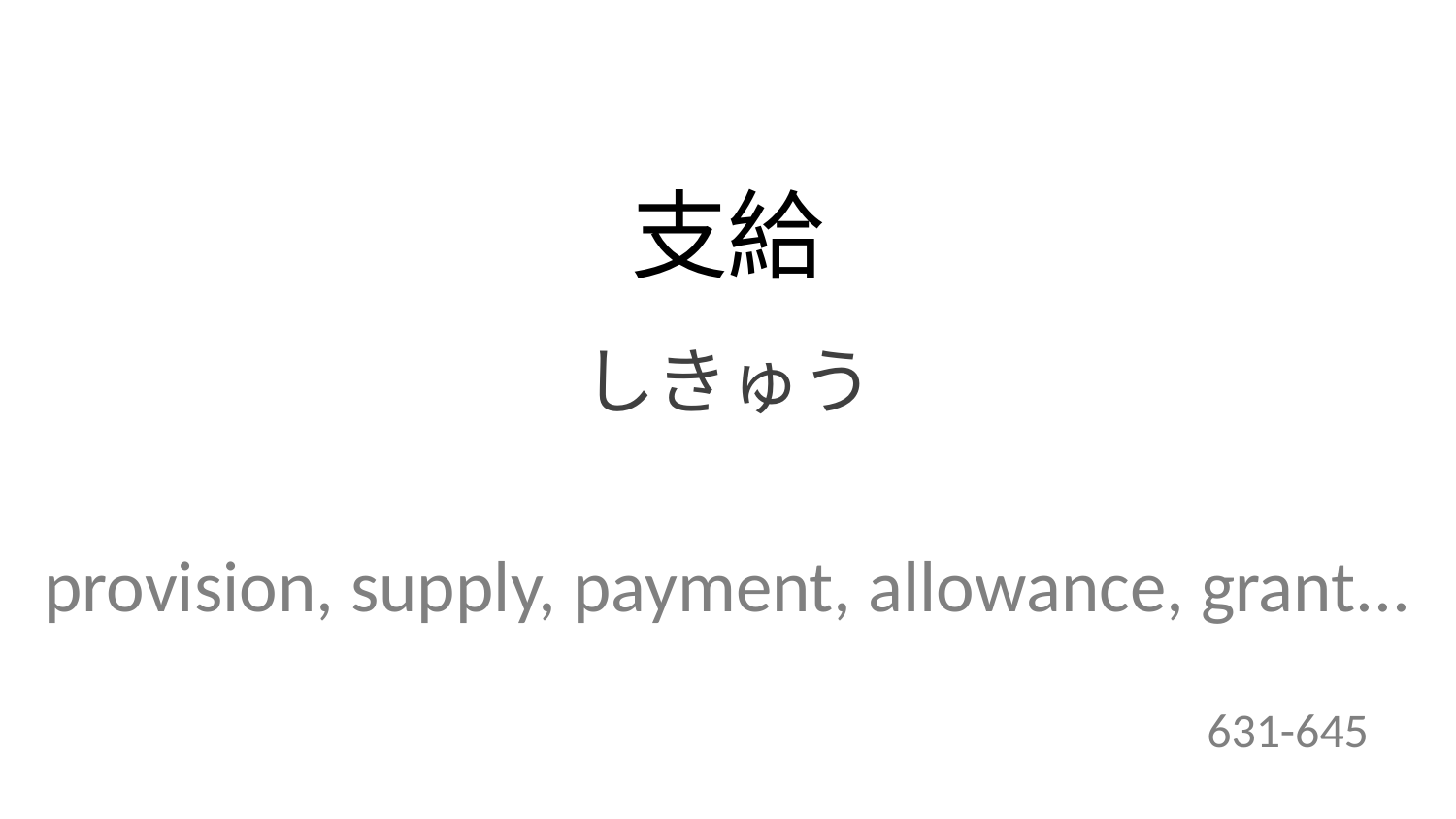

支給

しきゅう
provision, supply, payment, allowance, grant...
631-645